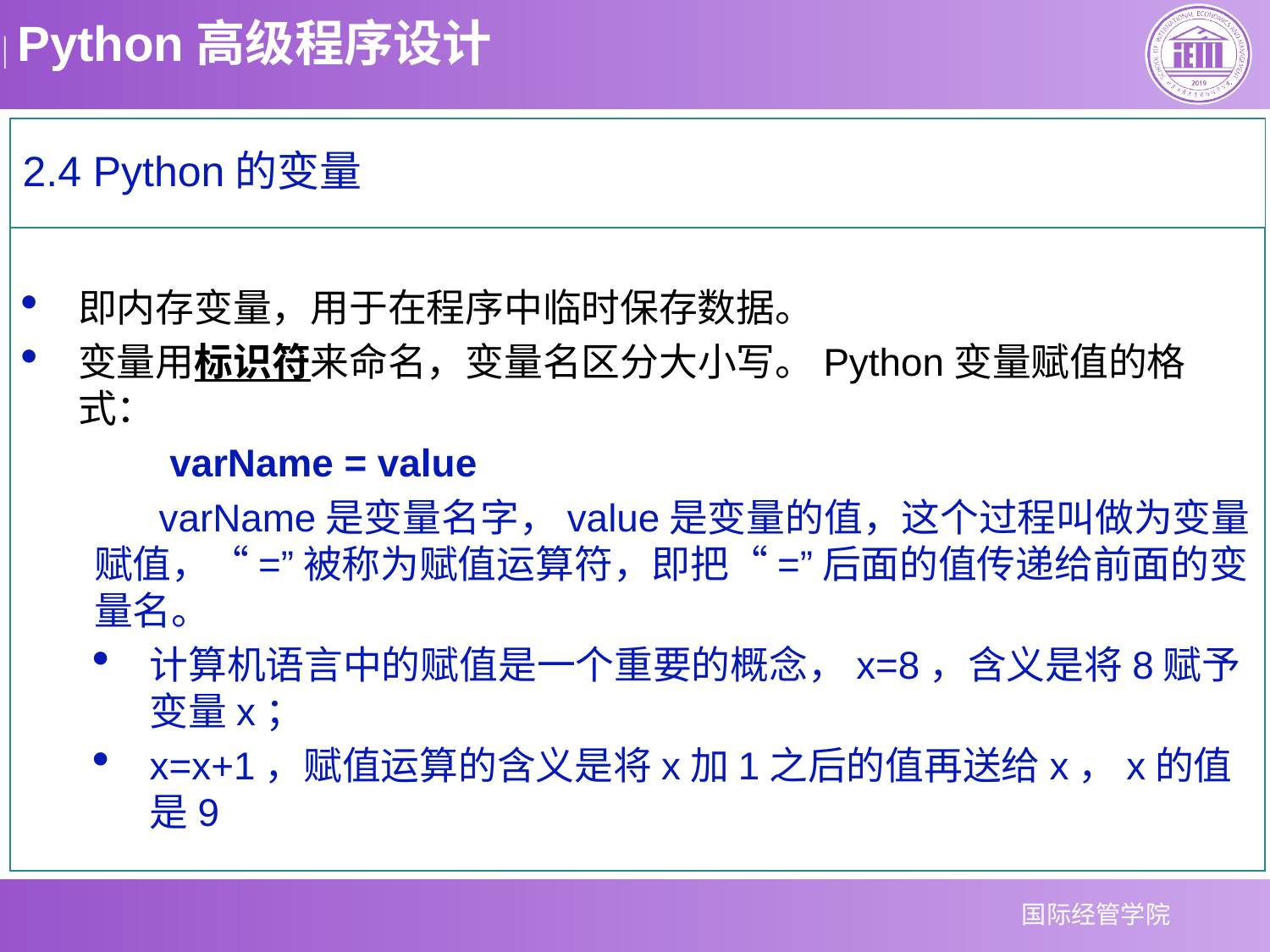

2.4 Python的变量

即内存变量，用于在程序中临时保存数据。
变量用标识符来命名，变量名区分大小写。Python变量赋值的格式：
       varName = value
      varName是变量名字，value是变量的值，这个过程叫做为变量赋值，“=”被称为赋值运算符，即把“=”后面的值传递给前面的变量名。
计算机语言中的赋值是一个重要的概念，x=8，含义是将8赋予变量x；
x=x+1，赋值运算的含义是将x加1之后的值再送给x，x的值是9